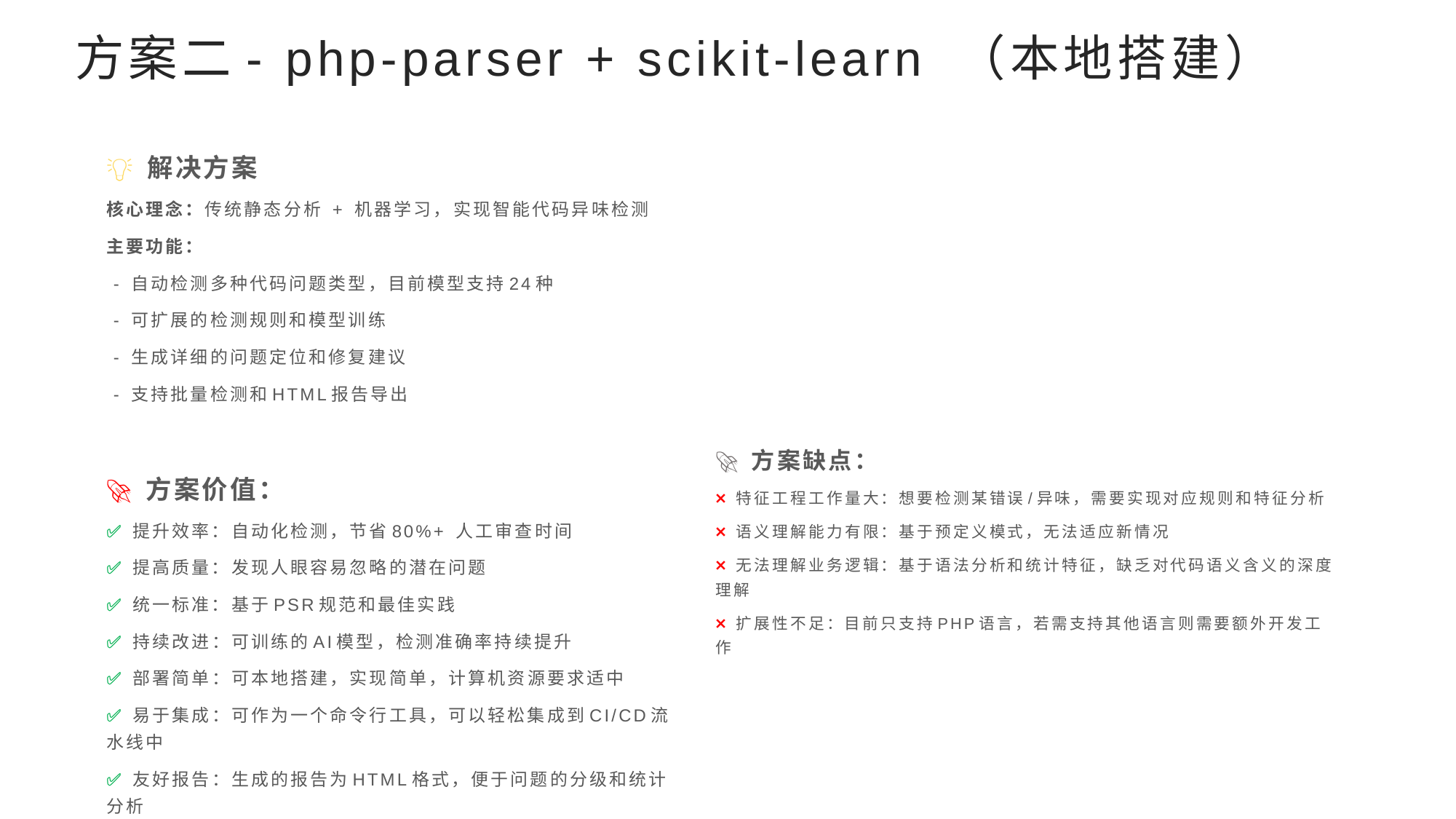

# 方案二- php-parser + scikit-learn （本地搭建）

🚀 方案缺点：
❌ 特征工程工作量大：想要检测某错误/异味，需要实现对应规则和特征分析
❌ 语义理解能力有限：基于预定义模式，无法适应新情况
❌ 无法理解业务逻辑：基于语法分析和统计特征，缺乏对代码语义含义的深度理解
❌ 扩展性不足：目前只支持PHP语言，若需支持其他语言则需要额外开发工作

💡 解决方案
核心理念：传统静态分析 + 机器学习，实现智能代码异味检测
主要功能：
 - 自动检测多种代码问题类型，目前模型支持24种
 - 可扩展的检测规则和模型训练
 - 生成详细的问题定位和修复建议
 - 支持批量检测和HTML报告导出

🚀 方案价值：
✅ 提升效率：自动化检测，节省80%+ 人工审查时间
✅ 提高质量：发现人眼容易忽略的潜在问题
✅ 统一标准：基于PSR规范和最佳实践
✅ 持续改进：可训练的AI模型，检测准确率持续提升
✅ 部署简单：可本地搭建，实现简单，计算机资源要求适中
✅ 易于集成：可作为一个命令行工具，可以轻松集成到CI/CD流水线中
✅ 友好报告：生成的报告为HTML格式，便于问题的分级和统计分析